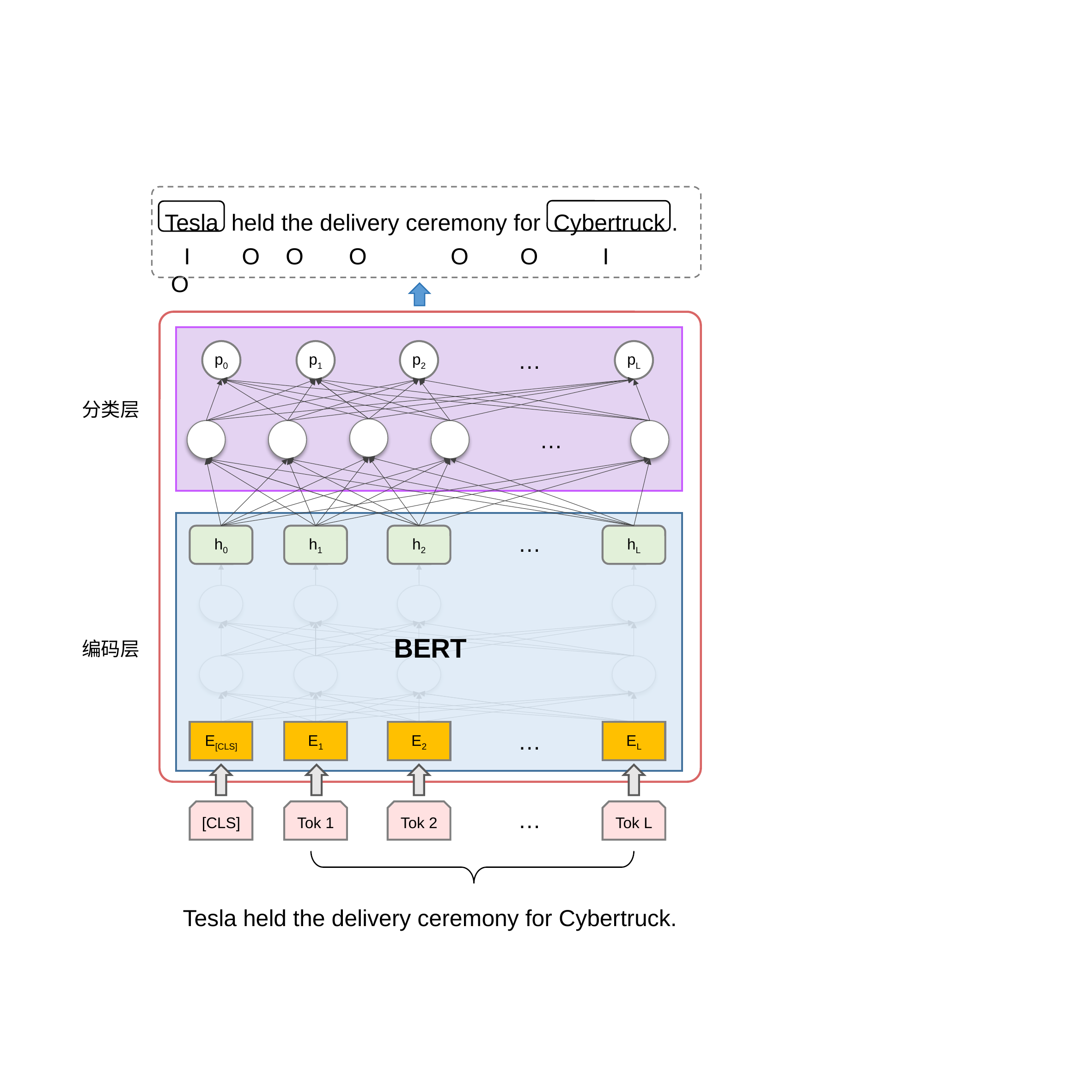

Tesla  held the delivery ceremony for  Cybertruck .

  I        O    O       O             O        O          I          O

…
p0
p1
p2
pL
分类层
…

…

h0
h1
h2
hL

BERT
编码层

…
E[CLS]
E1
E2
EL

…
[CLS]
Tok 1
Tok 2
Tok L
Tesla held the delivery ceremony for Cybertruck.